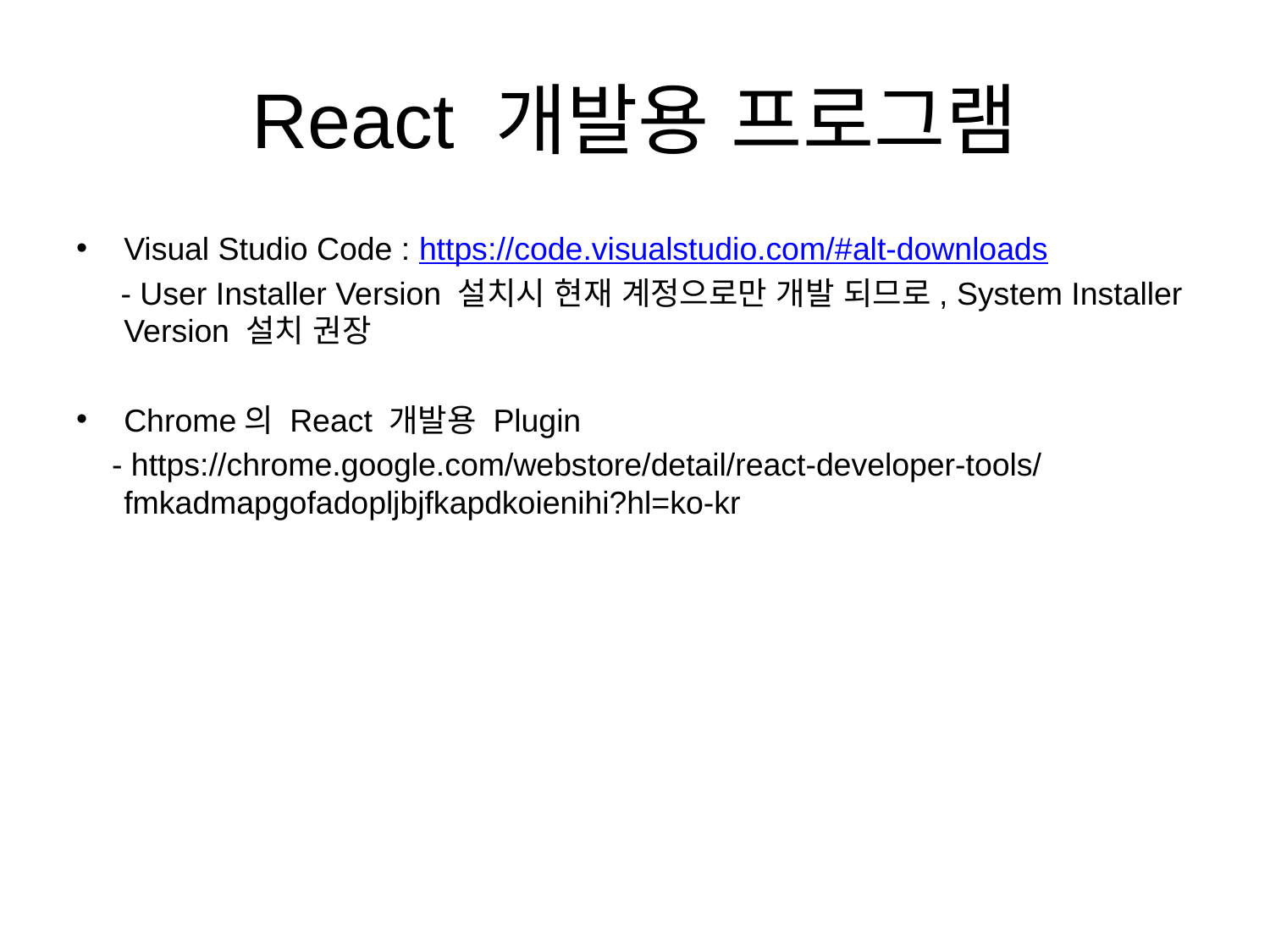

# React 개발용 프로그램
Visual Studio Code : https://code.visualstudio.com/#alt-downloads
     - User Installer Version 설치시 현재 계정으로만 개발 되므로, System Installer Version 설치 권장

Chrome의 React 개발용 Plugin
    - https://chrome.google.com/webstore/detail/react-developer-tools/fmkadmapgofadopljbjfkapdkoienihi?hl=ko-kr